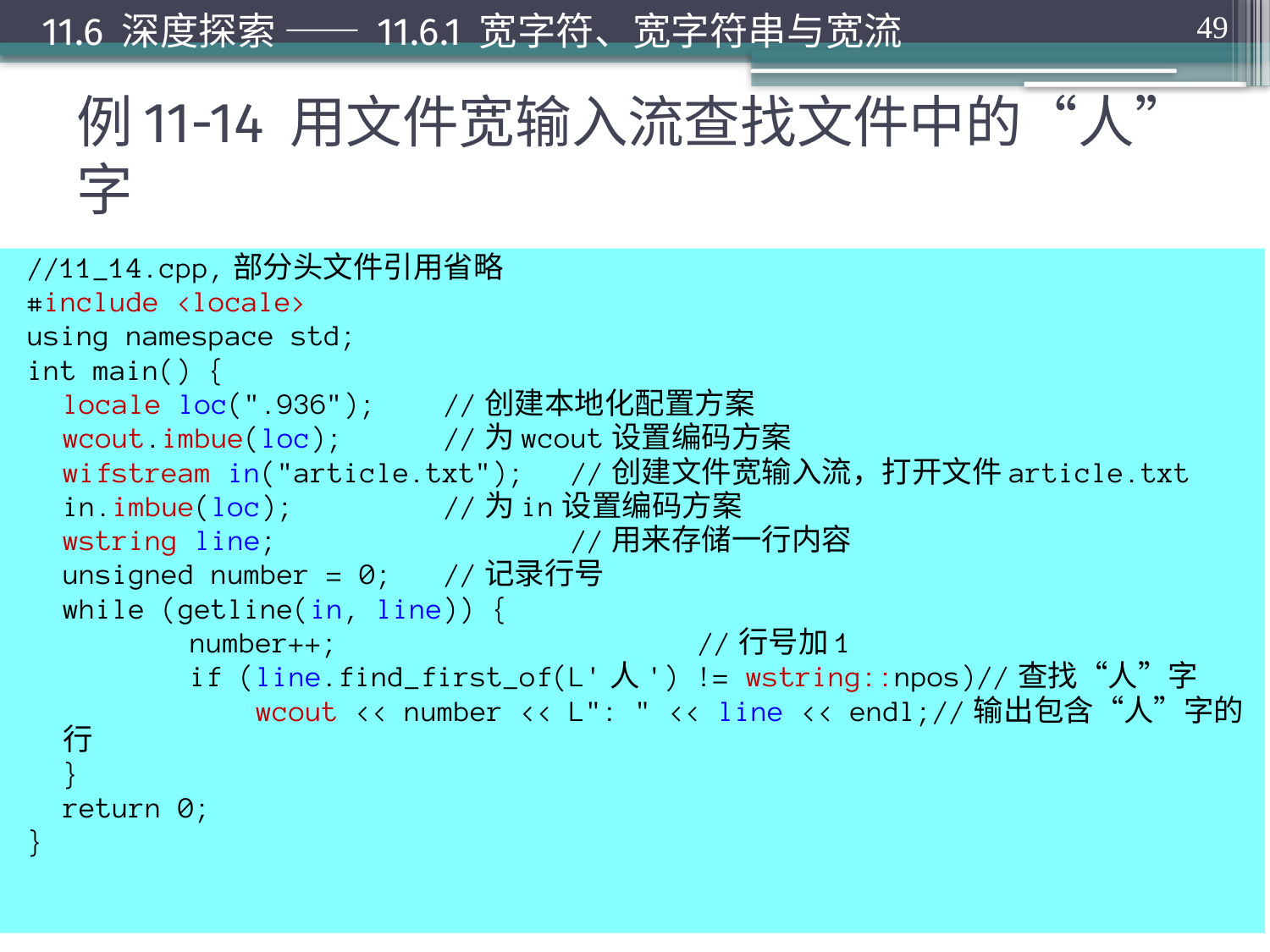

11.6 深度探索 —— 11.6.1 宽字符、宽字符串与宽流
49
# 例11-14 用文件宽输入流查找文件中的“人”字
//11_14.cpp,部分头文件引用省略
#include <locale>
using namespace std;
int main() {
	locale loc(".936");	//创建本地化配置方案
	wcout.imbue(loc);	//为wcout设置编码方案
	wifstream in("article.txt");	//创建文件宽输入流，打开文件article.txt
	in.imbue(loc);		//为in设置编码方案
	wstring line;			//用来存储一行内容
	unsigned number = 0;	//记录行号
	while (getline(in, line)) {
		number++;			//行号加1
		if (line.find_first_of(L'人') != wstring::npos)//查找“人”字
		    wcout << number << L": " << line << endl;//输出包含“人”字的行
	}
	return 0;
}